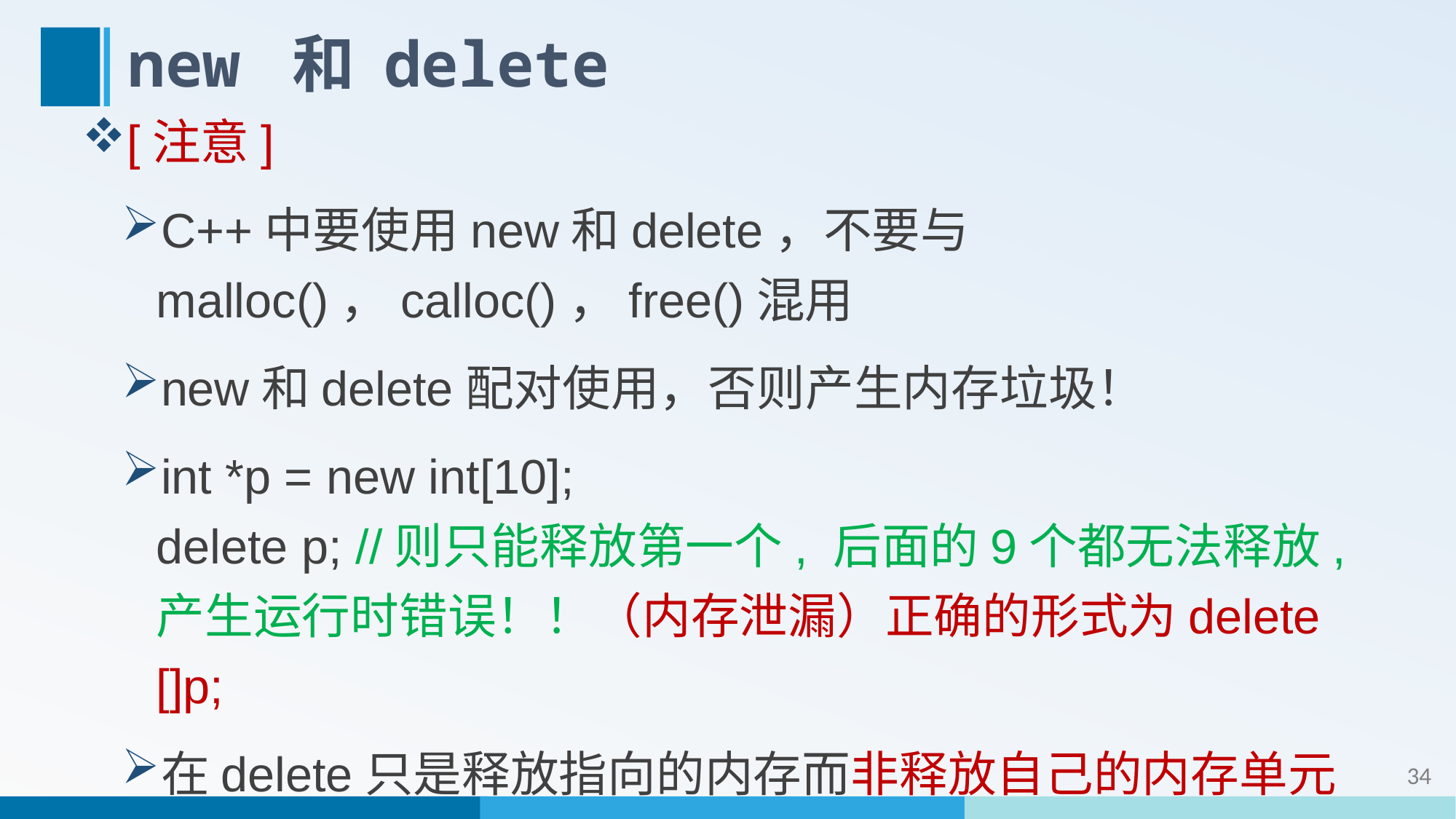

# new 和 delete
[注意]
C++中要使用new和delete，不要与malloc()，calloc()，free()混用
new和delete配对使用，否则产生内存垃圾！
int *p = new int[10];
delete p; //则只能释放第一个, 后面的9个都无法释放,产生运行时错误！！（内存泄漏）正确的形式为delete []p;
在delete只是释放指向的内存而非释放自己的内存单元